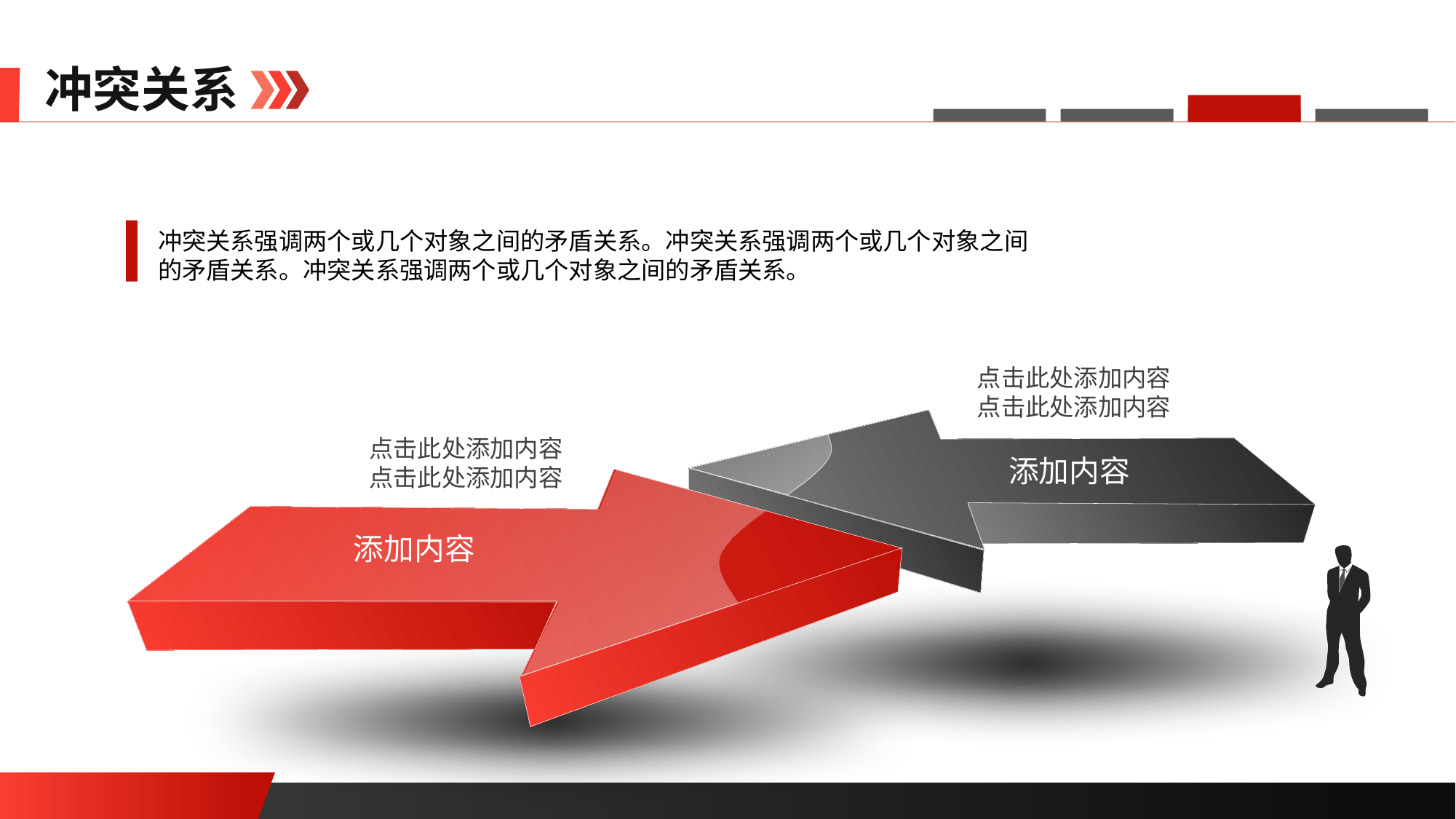

冲突关系

冲突关系强调两个或几个对象之间的矛盾关系。冲突关系强调两个或几个对象之间
的矛盾关系。冲突关系强调两个或几个对象之间的矛盾关系。
点击此处添加内容
点击此处添加内容

添加内容

点击此处添加内容
点击此处添加内容

添加内容